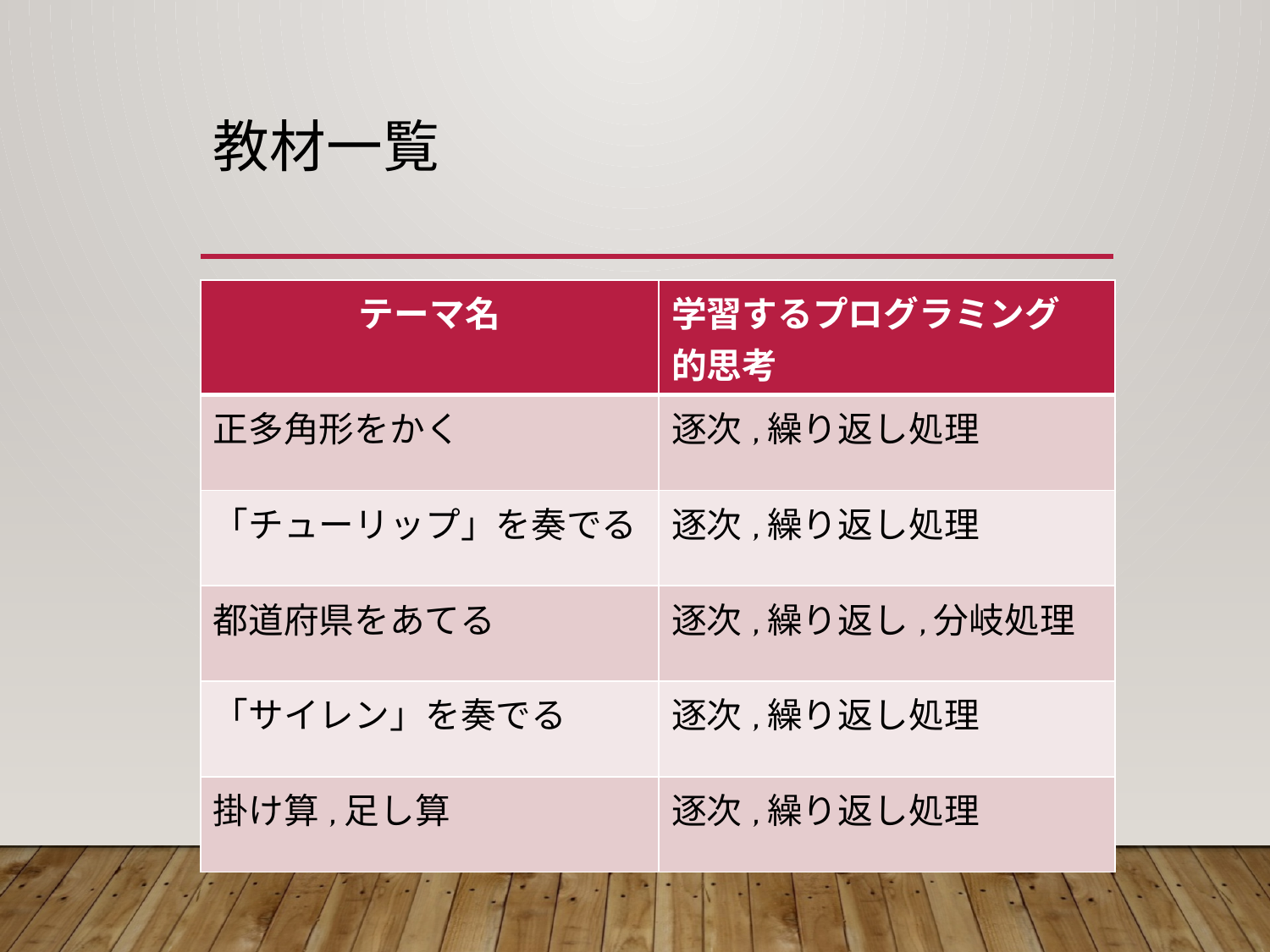

# 教材一覧
| テーマ名 | 学習するプログラミング　的思考 |
| --- | --- |
| 正多角形をかく | 逐次,繰り返し処理 |
| 「チューリップ」を奏でる | 逐次,繰り返し処理 |
| 都道府県をあてる | 逐次,繰り返し,分岐処理 |
| 「サイレン」を奏でる | 逐次,繰り返し処理 |
| 掛け算,足し算 | 逐次,繰り返し処理 |